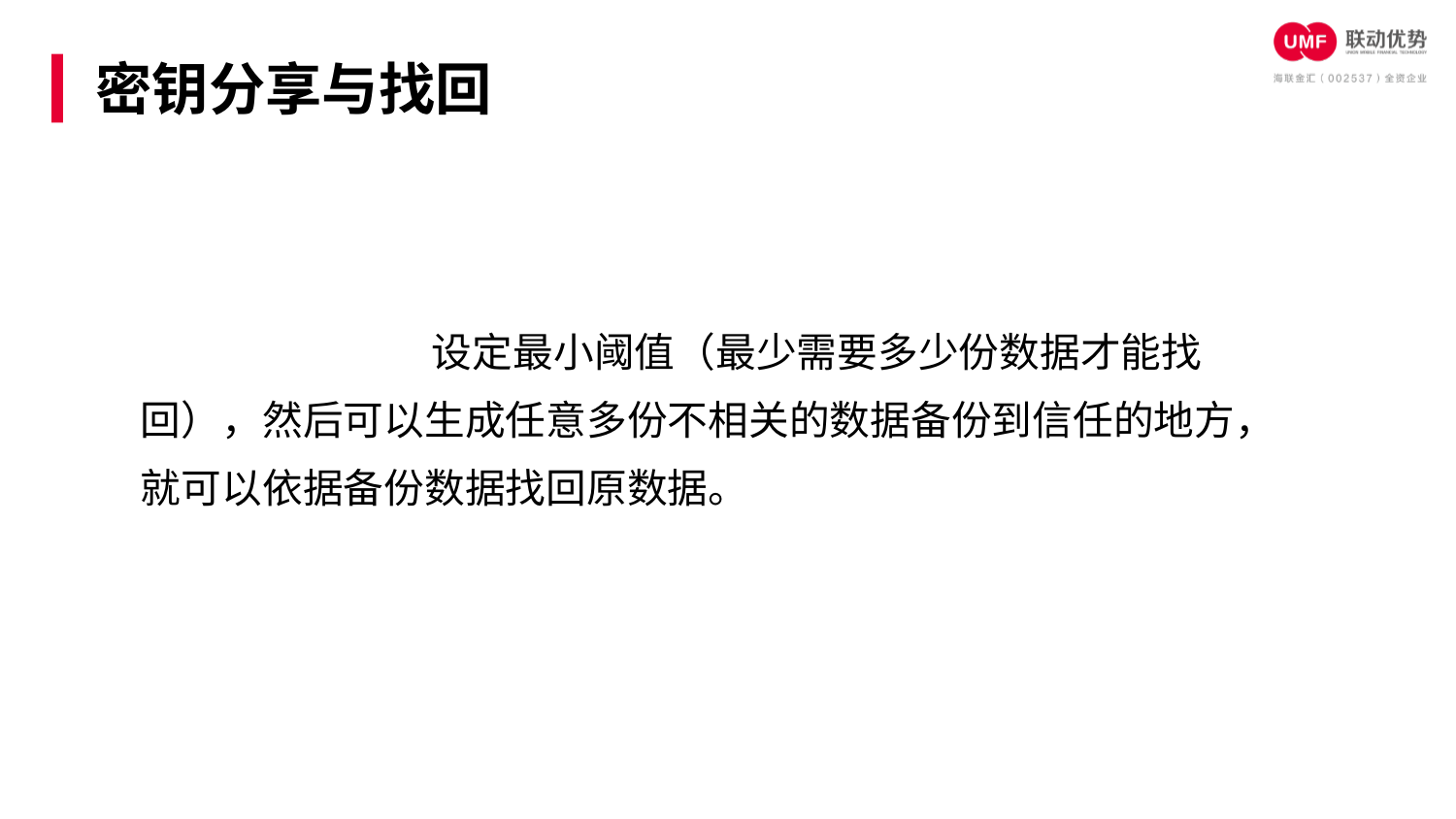

密钥分享与找回
		设定最小阈值（最少需要多少份数据才能找回），然后可以生成任意多份不相关的数据备份到信任的地方，就可以依据备份数据找回原数据。